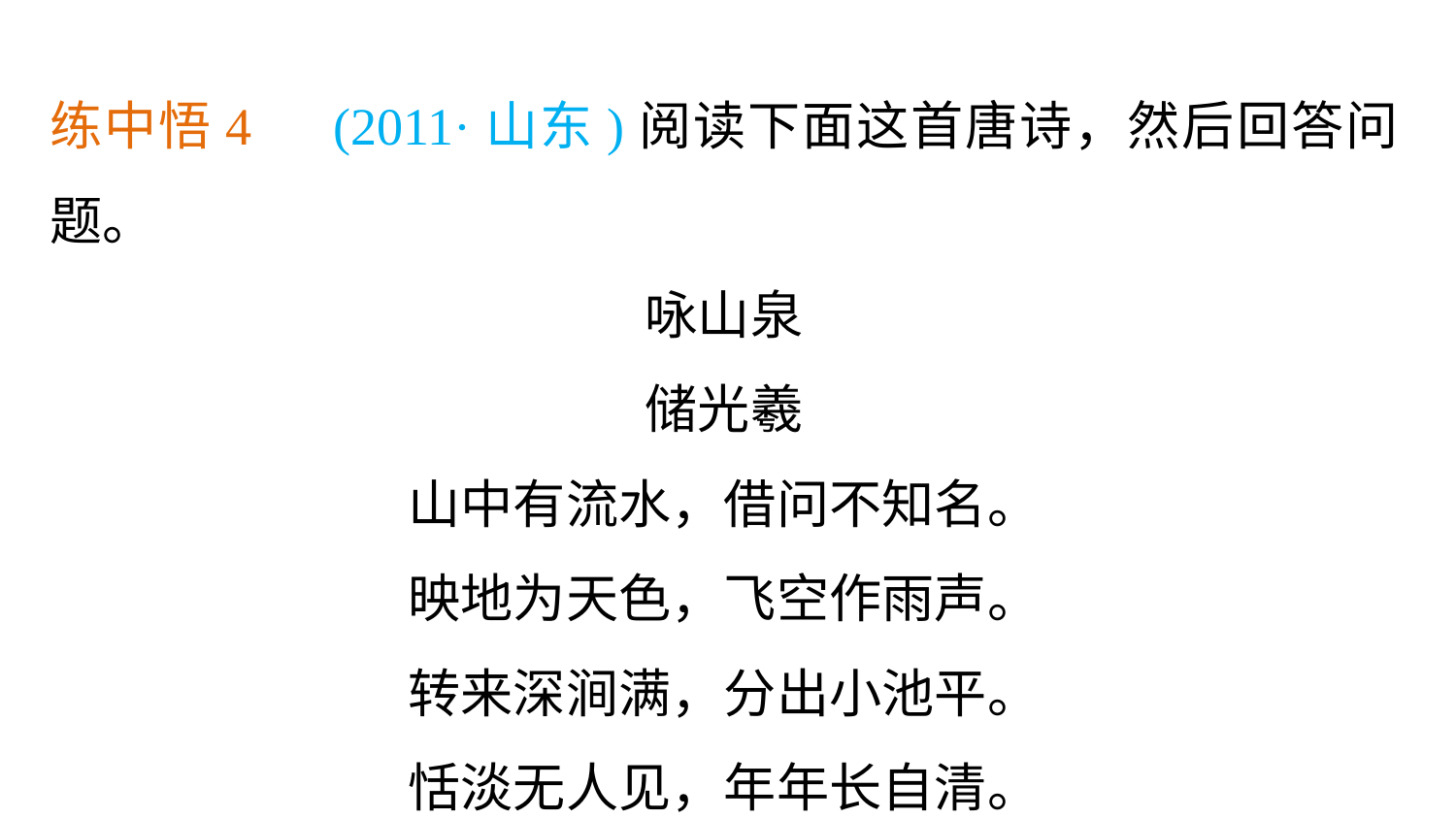

练中悟4　(2011·山东)阅读下面这首唐诗，然后回答问题。
咏山泉
储光羲
山中有流水，借问不知名。
映地为天色，飞空作雨声。
转来深涧满，分出小池平。
恬淡无人见，年年长自清。